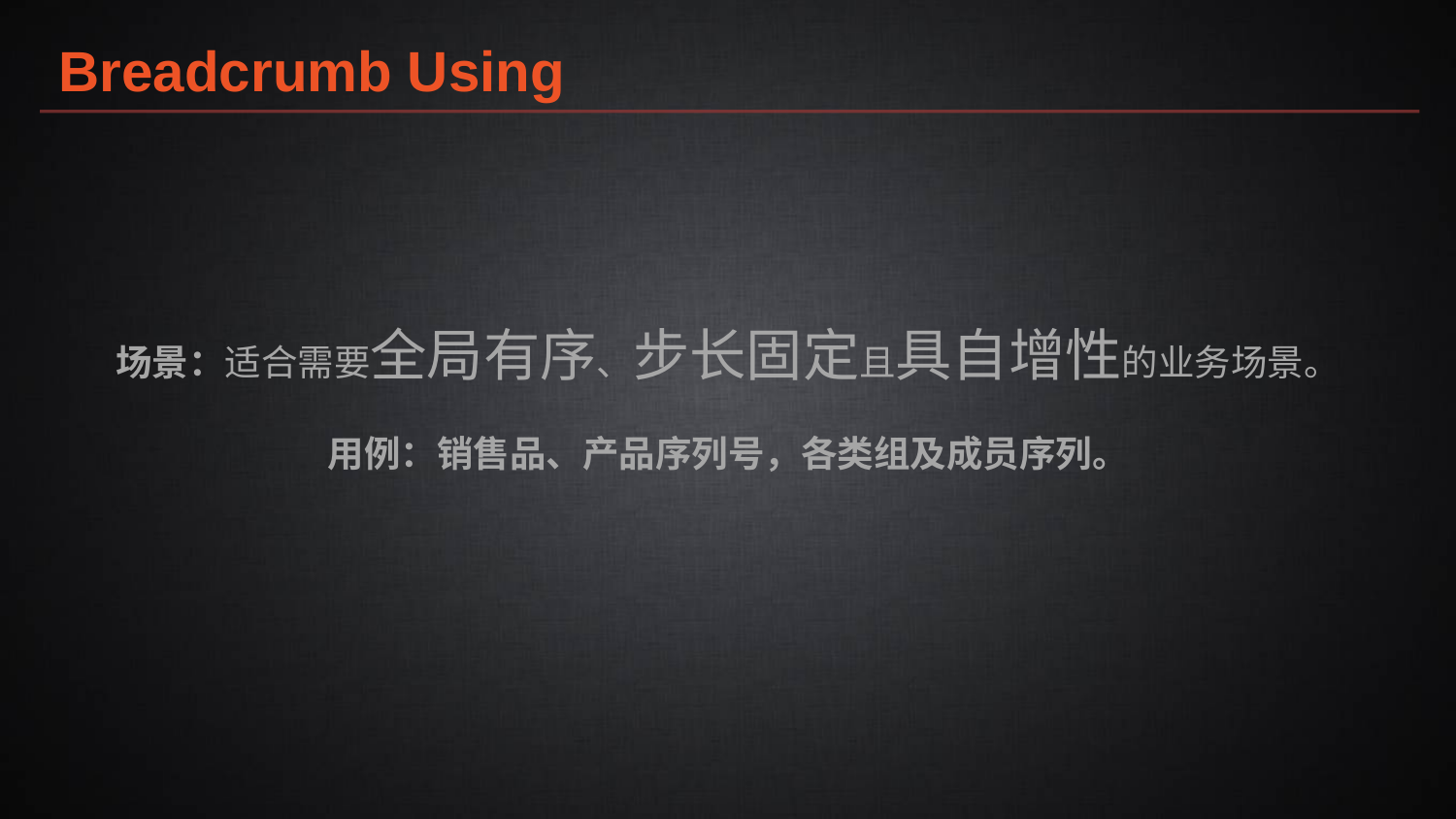

Breadcrumb Using
场景：适合需要全局有序、步长固定且具自增性的业务场景。

用例：销售品、产品序列号，各类组及成员序列。